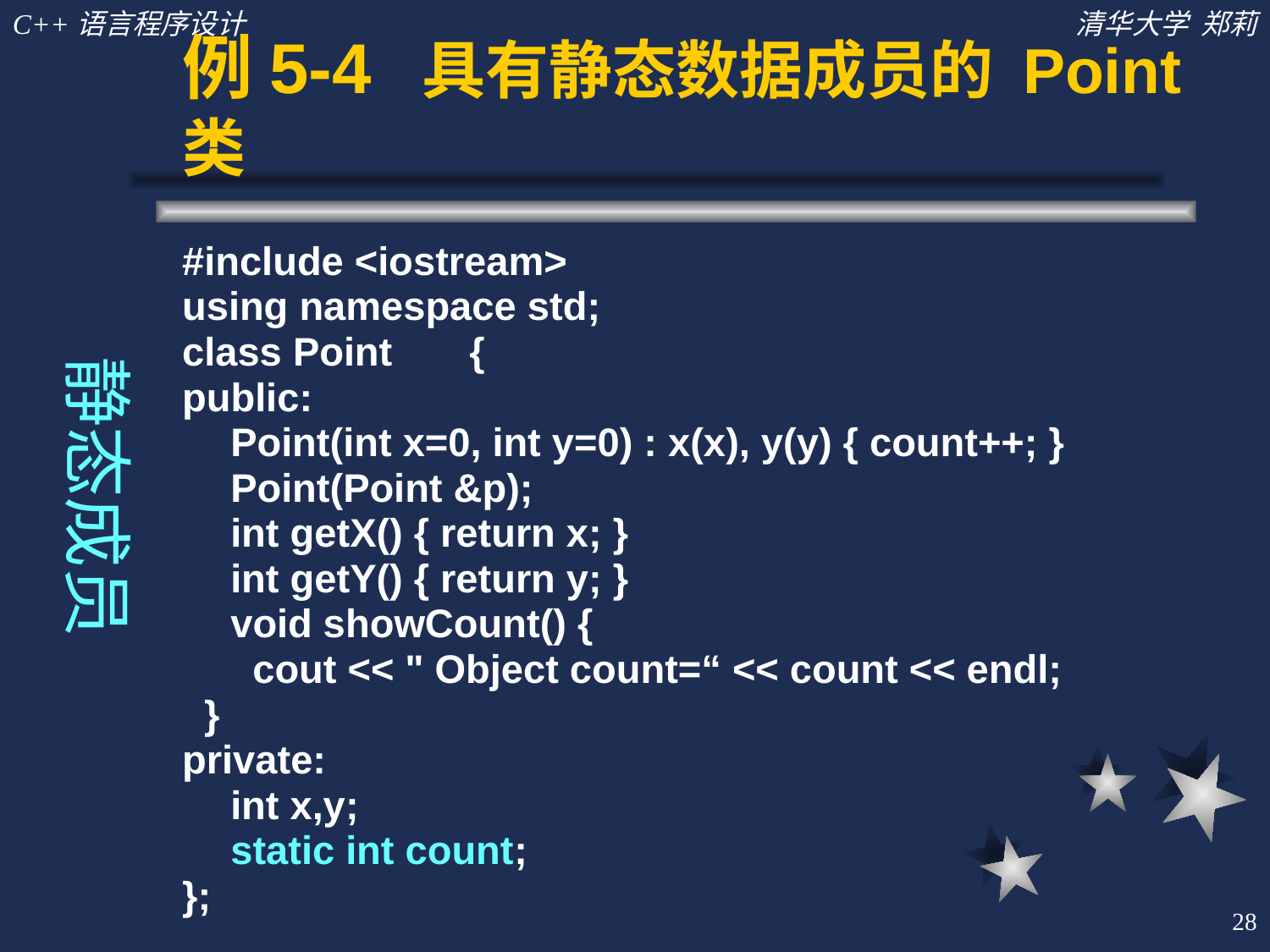

# 例5-4  具有静态数据成员的 Point类
静态成员
#include <iostream>
using namespace std;
class Point	{
public:
	Point(int x=0, int y=0) : x(x), y(y) { count++; }
	Point(Point &p);
	int getX() { return x; }
	int getY() { return y; }
	void showCount() {
	  cout << " Object count=“ << count << endl;
  }
private:
	int x,y;
	static int count;
};
28